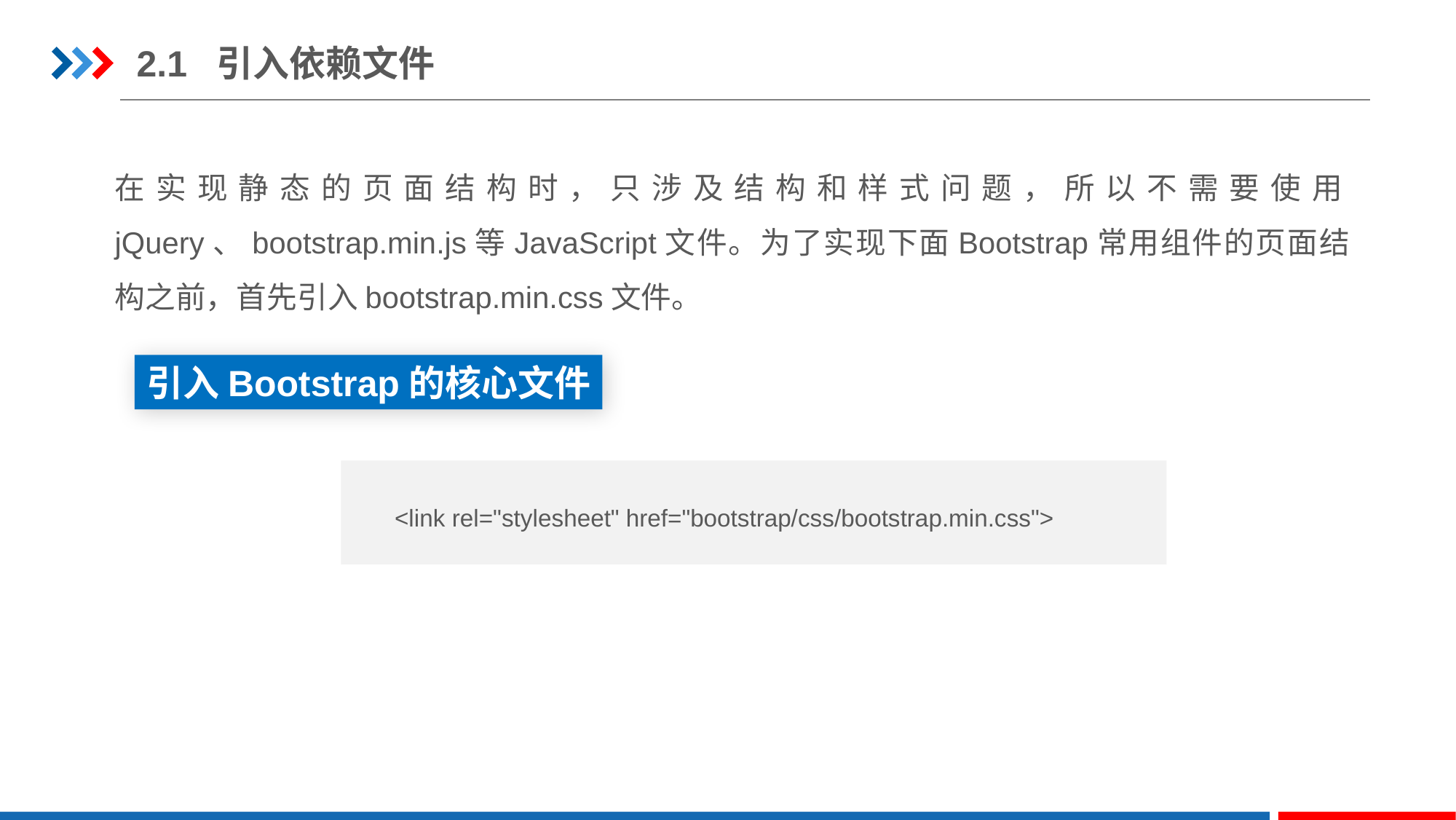

2.1  引入依赖文件
在实现静态的页面结构时，只涉及结构和样式问题，所以不需要使用jQuery、bootstrap.min.js等JavaScript文件。为了实现下面Bootstrap常用组件的页面结构之前，首先引入bootstrap.min.css文件。

引入Bootstrap的核心文件

<link rel="stylesheet" href="bootstrap/css/bootstrap.min.css">